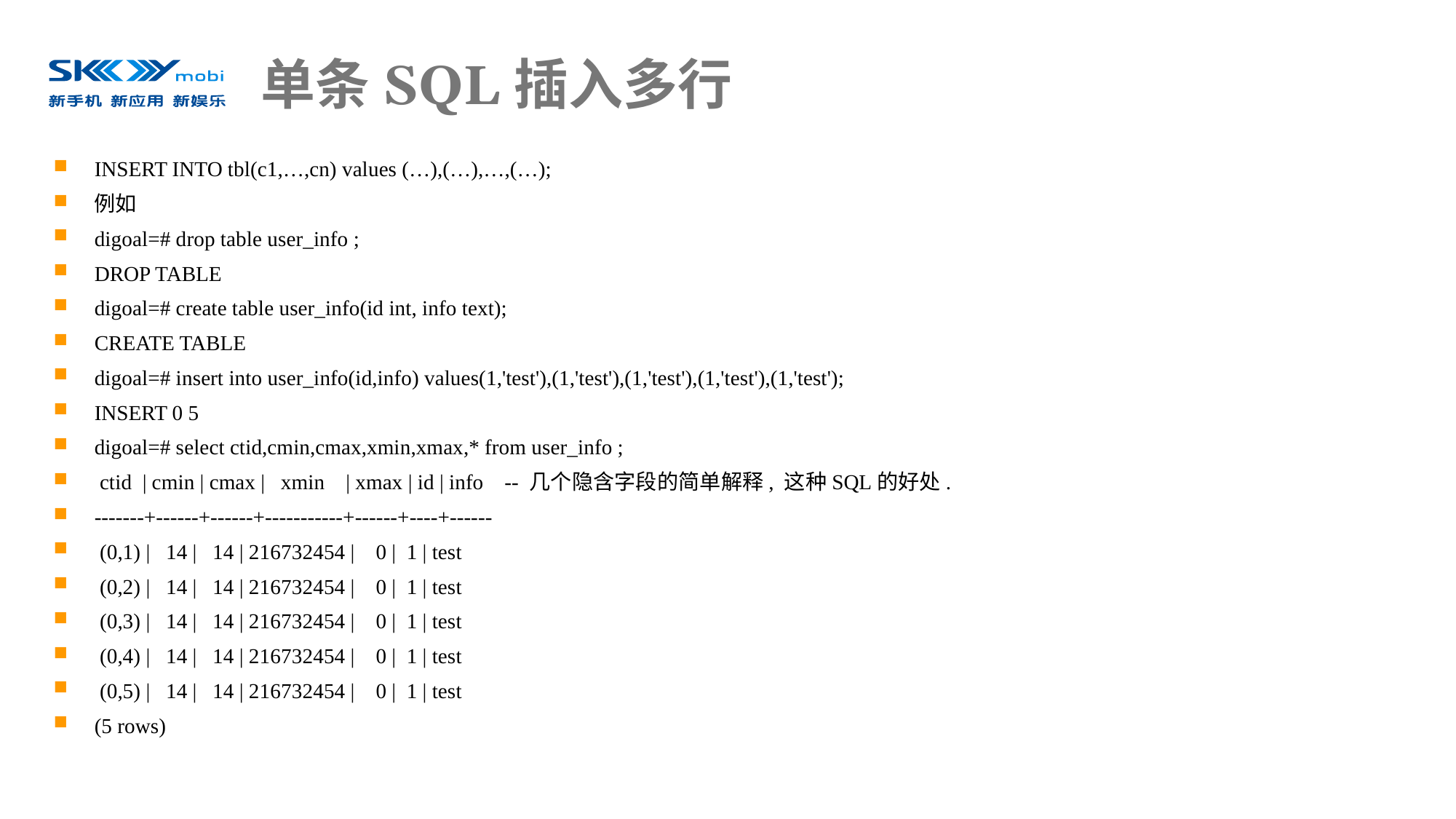

# 单条SQL插入多行
INSERT INTO tbl(c1,…,cn) values (…),(…),…,(…);
例如
digoal=# drop table user_info ;
DROP TABLE
digoal=# create table user_info(id int, info text);
CREATE TABLE
digoal=# insert into user_info(id,info) values(1,'test'),(1,'test'),(1,'test'),(1,'test'),(1,'test');
INSERT 0 5
digoal=# select ctid,cmin,cmax,xmin,xmax,* from user_info ;
 ctid  | cmin | cmax |   xmin    | xmax | id | info    -- 几个隐含字段的简单解释, 这种SQL的好处.
-------+------+------+-----------+------+----+------
 (0,1) |   14 |   14 | 216732454 |    0 |  1 | test
 (0,2) |   14 |   14 | 216732454 |    0 |  1 | test
 (0,3) |   14 |   14 | 216732454 |    0 |  1 | test
 (0,4) |   14 |   14 | 216732454 |    0 |  1 | test
 (0,5) |   14 |   14 | 216732454 |    0 |  1 | test
(5 rows)